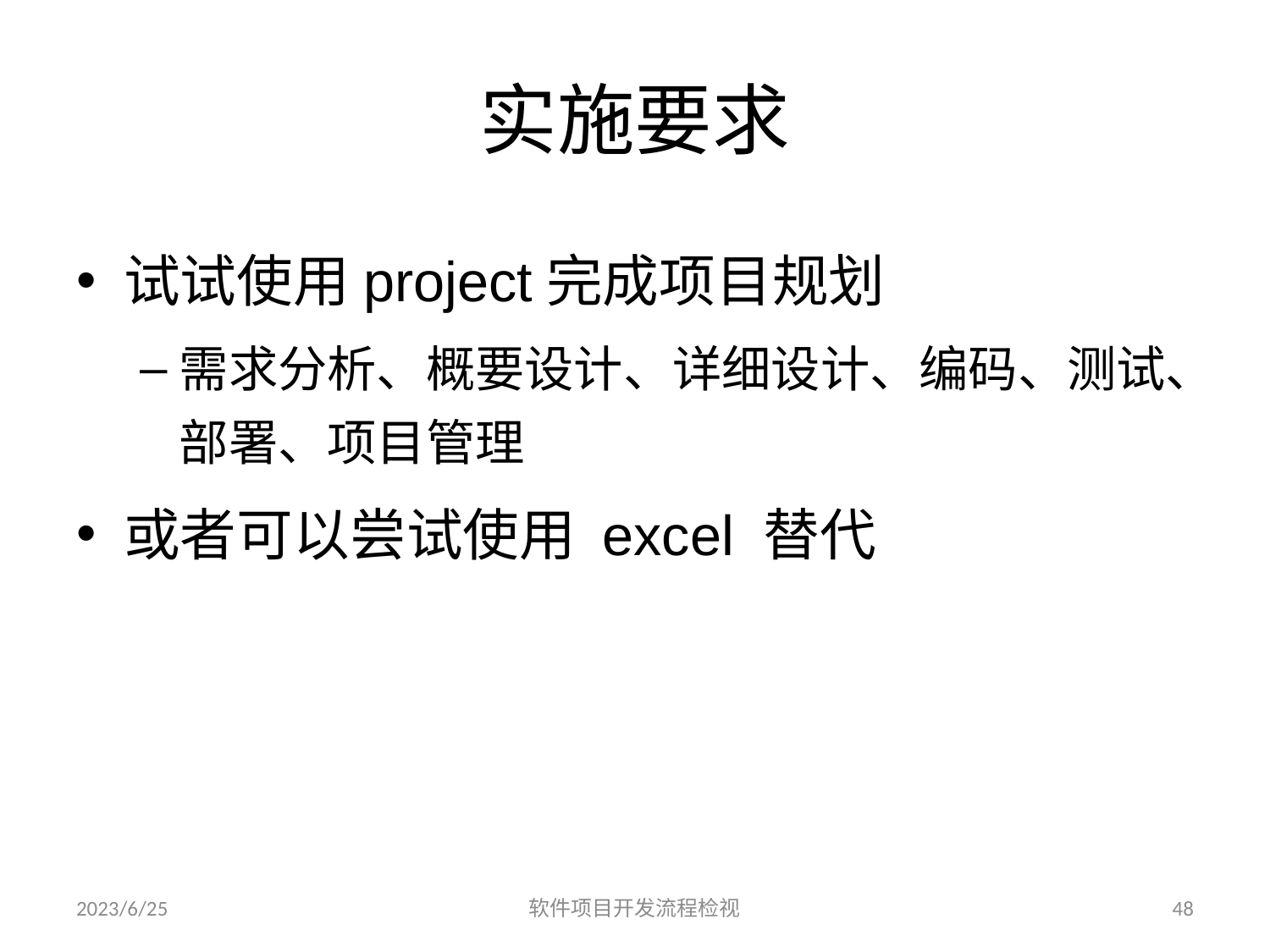

# 实施要求
试试使用project完成项目规划
需求分析、概要设计、详细设计、编码、测试、部署、项目管理
或者可以尝试使用 excel 替代
2023/6/25
软件项目开发流程检视
48